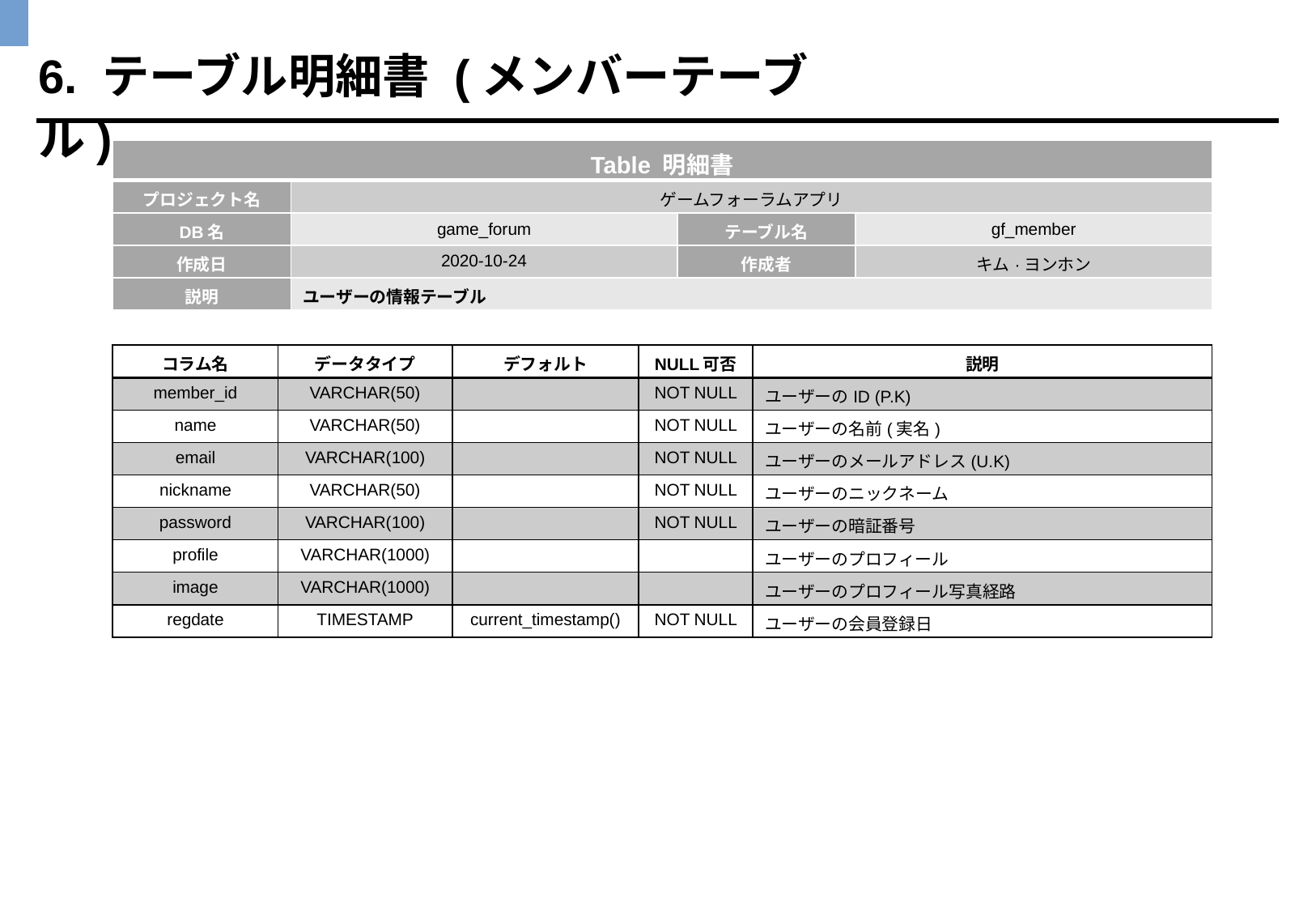

6. テーブル明細書 (メンバーテーブル)
| Table 明細書 |  |  |  |
| --- | --- | --- | --- |
| プロジェクト名 | ゲームフォーラムアプリ |  |  |
| DB名 | game\_forum | テーブル名 | gf\_member |
| 作成日 | 2020-10-24 | 作成者 | キム·ヨンホン |
| 説明 | ユーザーの情報テーブル |  |  |
| コラム名 | データタイプ | デフォルト | NULL可否 | 説明 |
| --- | --- | --- | --- | --- |
| member\_id | VARCHAR(50) |  | NOT NULL | ユーザーのID (P.K) |
| name | VARCHAR(50) |  | NOT NULL | ユーザーの名前(実名) |
| email | VARCHAR(100) |  | NOT NULL | ユーザーのメールアドレス(U.K) |
| nickname | VARCHAR(50) |  | NOT NULL | ユーザーのニックネーム |
| password | VARCHAR(100) |  | NOT NULL | ユーザーの暗証番号 |
| profile | VARCHAR(1000) |  |  | ユーザーのプロフィール |
| image | VARCHAR(1000) |  |  | ユーザーのプロフィール写真経路 |
| regdate | TIMESTAMP | current\_timestamp() | NOT NULL | ユーザーの会員登録日 |